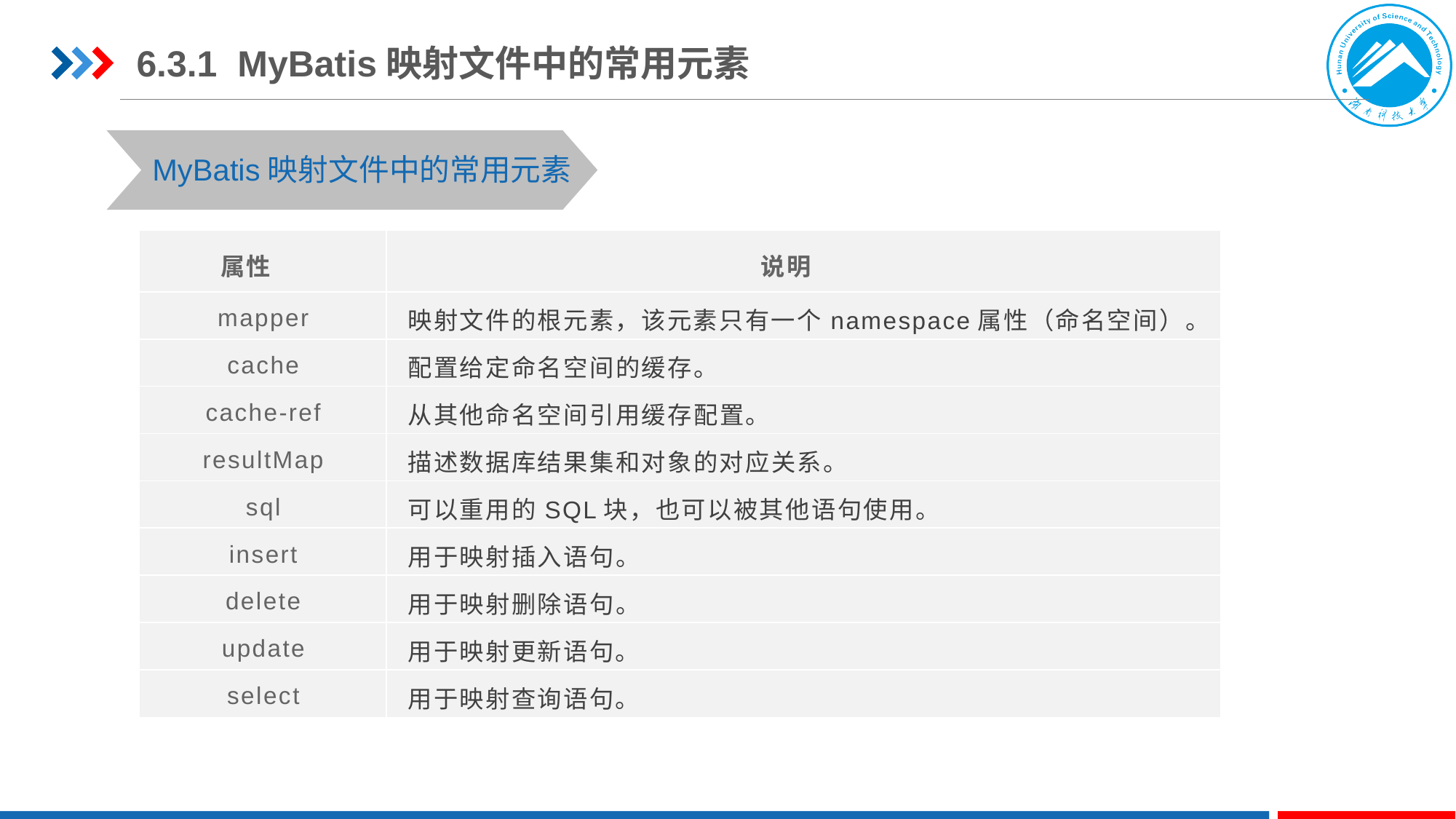

6.3.1  MyBatis映射文件中的常用元素

MyBatis映射文件中的常用元素
| 属性 | 说明 |
| --- | --- |
| mapper | 映射文件的根元素，该元素只有一个namespace属性（命名空间）。 |
| cache | 配置给定命名空间的缓存。 |
| cache-ref | 从其他命名空间引用缓存配置。 |
| resultMap | 描述数据库结果集和对象的对应关系。 |
| sql | 可以重用的SQL块，也可以被其他语句使用。 |
| insert | 用于映射插入语句。 |
| delete | 用于映射删除语句。 |
| update | 用于映射更新语句。 |
| select | 用于映射查询语句。 |